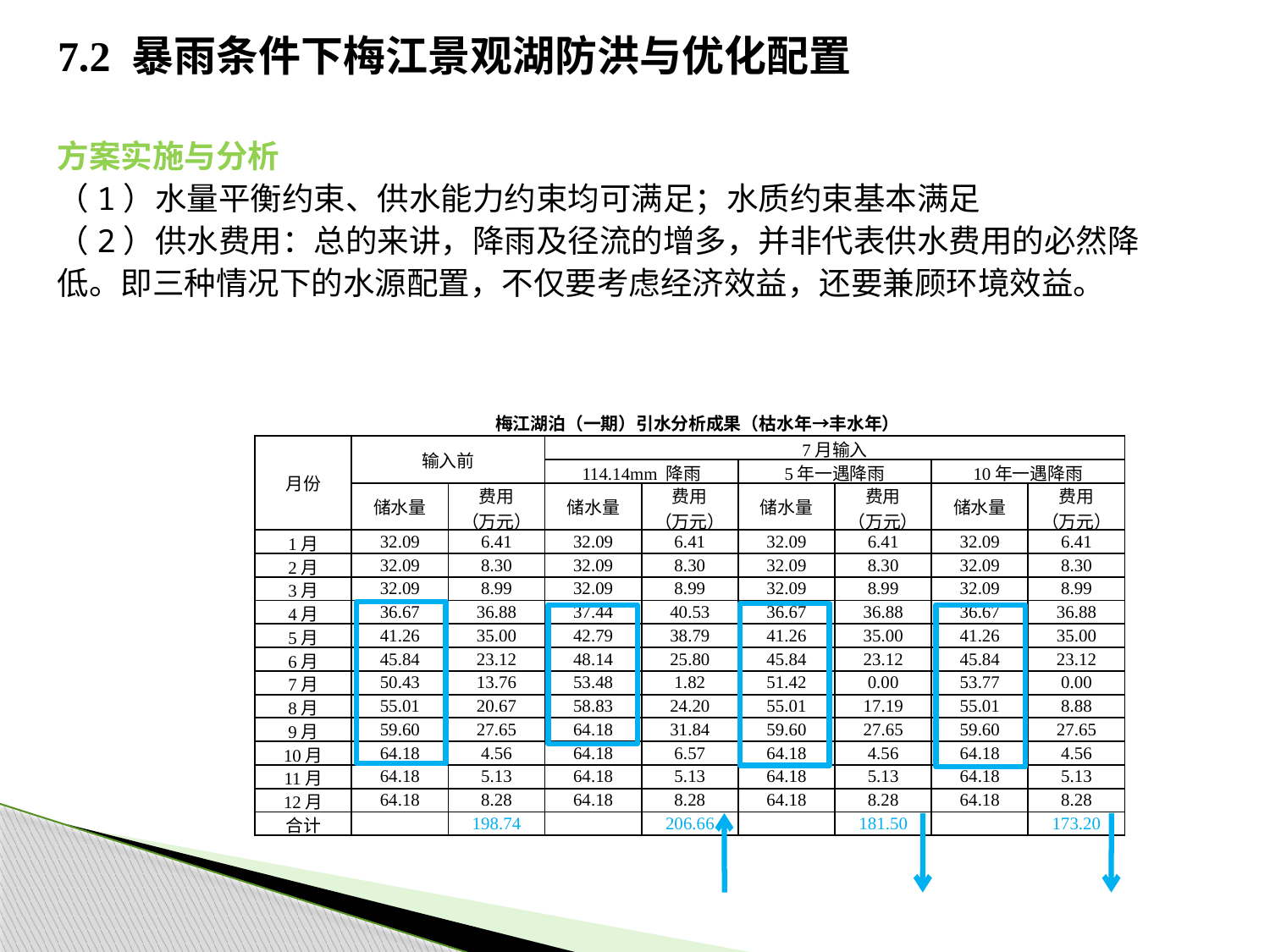

# 7.2 暴雨条件下梅江景观湖防洪与优化配置
方案实施与分析
（1）水量平衡约束、供水能力约束均可满足；水质约束基本满足
（2）供水费用：总的来讲，降雨及径流的增多，并非代表供水费用的必然降低。即三种情况下的水源配置，不仅要考虑经济效益，还要兼顾环境效益。

梅江湖泊（一期）引水分析成果（枯水年→丰水年）
| 月份 | 输入前 |  | 7月输入 |  |  |  |  |  |
| --- | --- | --- | --- | --- | --- | --- | --- | --- |
|  |  |  | 114.14mm 降雨 |  | 5年一遇降雨 |  | 10年一遇降雨 |  |
|  | 储水量 | 费用 （万元） | 储水量 | 费用 （万元） | 储水量 | 费用 （万元） | 储水量 | 费用 （万元） |
| 1月 | 32.09 | 6.41 | 32.09 | 6.41 | 32.09 | 6.41 | 32.09 | 6.41 |
| 2月 | 32.09 | 8.30 | 32.09 | 8.30 | 32.09 | 8.30 | 32.09 | 8.30 |
| 3月 | 32.09 | 8.99 | 32.09 | 8.99 | 32.09 | 8.99 | 32.09 | 8.99 |
| 4月 | 36.67 | 36.88 | 37.44 | 40.53 | 36.67 | 36.88 | 36.67 | 36.88 |
| 5月 | 41.26 | 35.00 | 42.79 | 38.79 | 41.26 | 35.00 | 41.26 | 35.00 |
| 6月 | 45.84 | 23.12 | 48.14 | 25.80 | 45.84 | 23.12 | 45.84 | 23.12 |
| 7月 | 50.43 | 13.76 | 53.48 | 1.82 | 51.42 | 0.00 | 53.77 | 0.00 |
| 8月 | 55.01 | 20.67 | 58.83 | 24.20 | 55.01 | 17.19 | 55.01 | 8.88 |
| 9月 | 59.60 | 27.65 | 64.18 | 31.84 | 59.60 | 27.65 | 59.60 | 27.65 |
| 10月 | 64.18 | 4.56 | 64.18 | 6.57 | 64.18 | 4.56 | 64.18 | 4.56 |
| 11月 | 64.18 | 5.13 | 64.18 | 5.13 | 64.18 | 5.13 | 64.18 | 5.13 |
| 12月 | 64.18 | 8.28 | 64.18 | 8.28 | 64.18 | 8.28 | 64.18 | 8.28 |
| 合计 |  | 198.74 |  | 206.66 |  | 181.50 |  | 173.20 |